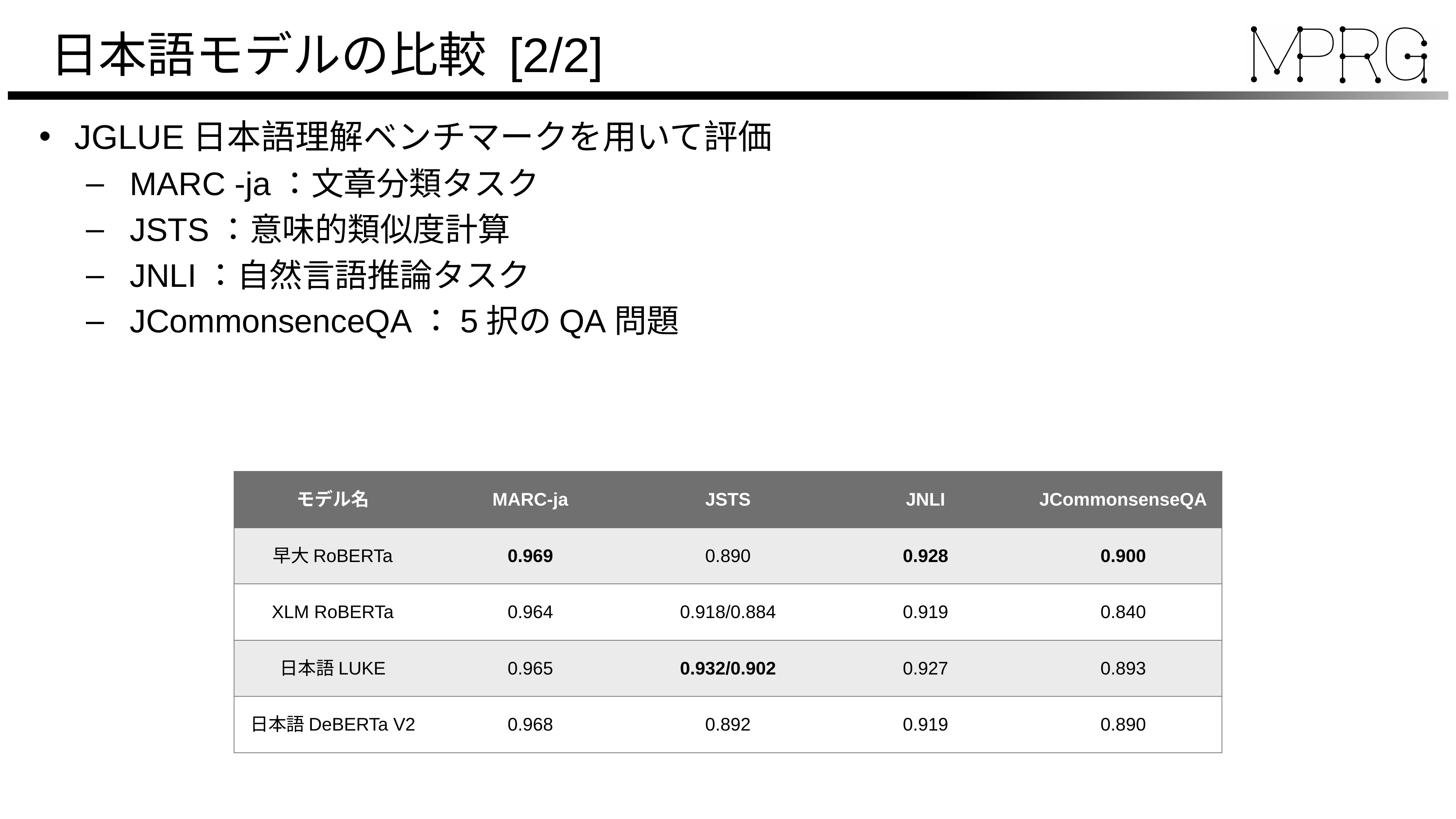

# 日本語モデルの比較 [2/2]
JGLUE日本語理解ベンチマークを用いて評価
MARC -ja：文章分類タスク
JSTS：意味的類似度計算
JNLI：自然言語推論タスク
JCommonsenceQA：5択のQA問題

| モデル名 | MARC-ja | JSTS | JNLI | JCommonsenseQA |
| --- | --- | --- | --- | --- |
| 早大RoBERTa | 0.969 | 0.890 | 0.928 | 0.900 |
| XLM RoBERTa | 0.964 | 0.918/0.884 | 0.919 | 0.840 |
| 日本語LUKE | 0.965 | 0.932/0.902 | 0.927 | 0.893 |
| 日本語DeBERTa V2 | 0.968 | 0.892 | 0.919 | 0.890 |